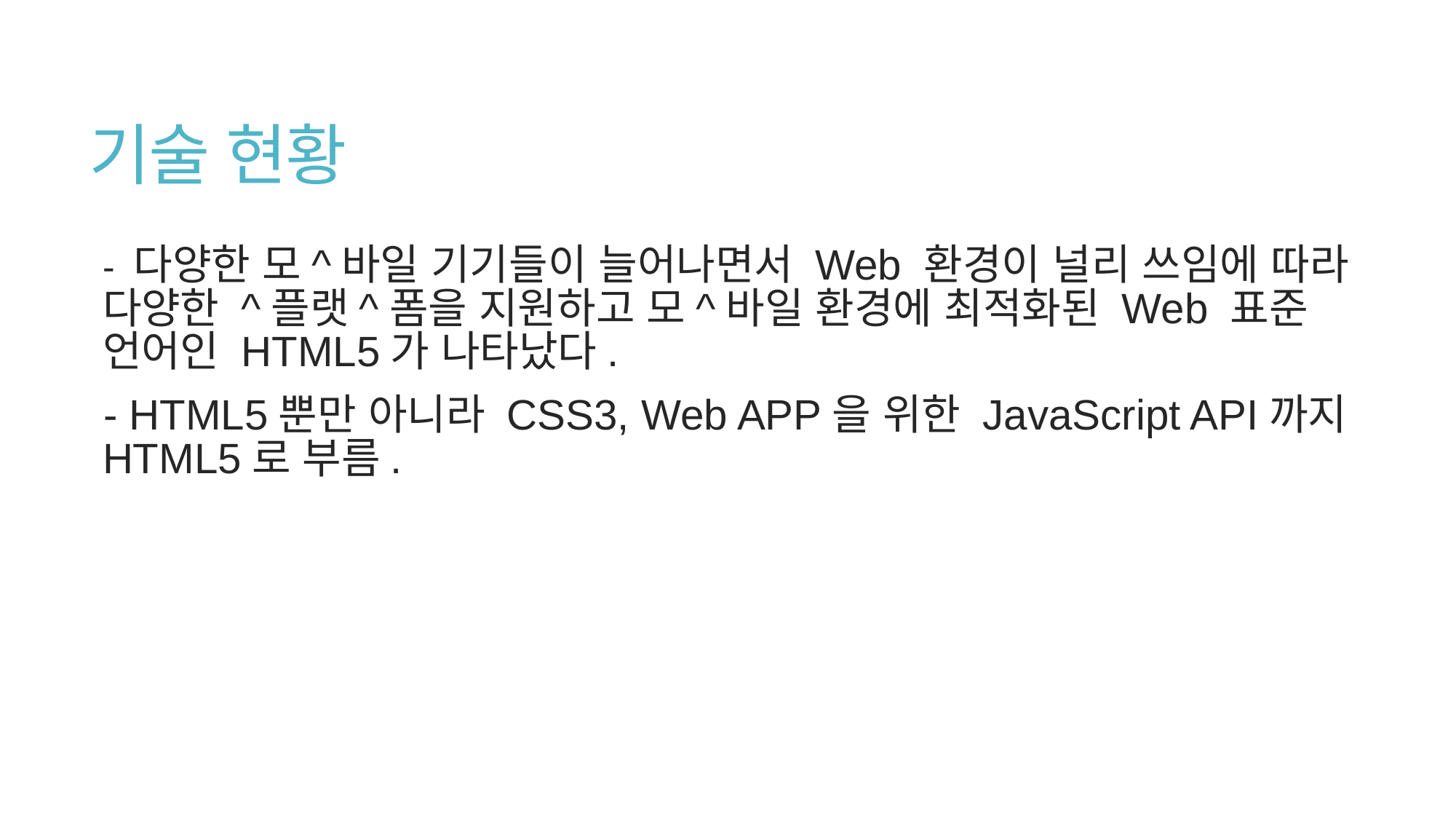

# 기술 현황
- 다양한 모^바일 기기들이 늘어나면서 Web 환경이 널리 쓰임에 따라 다양한 ^플랫^폼을 지원하고 모^바일 환경에 최적화된 Web 표준 언어인 HTML5가 나타났다.
- HTML5뿐만 아니라 CSS3, Web APP을 위한 JavaScript API까지 HTML5로 부름.